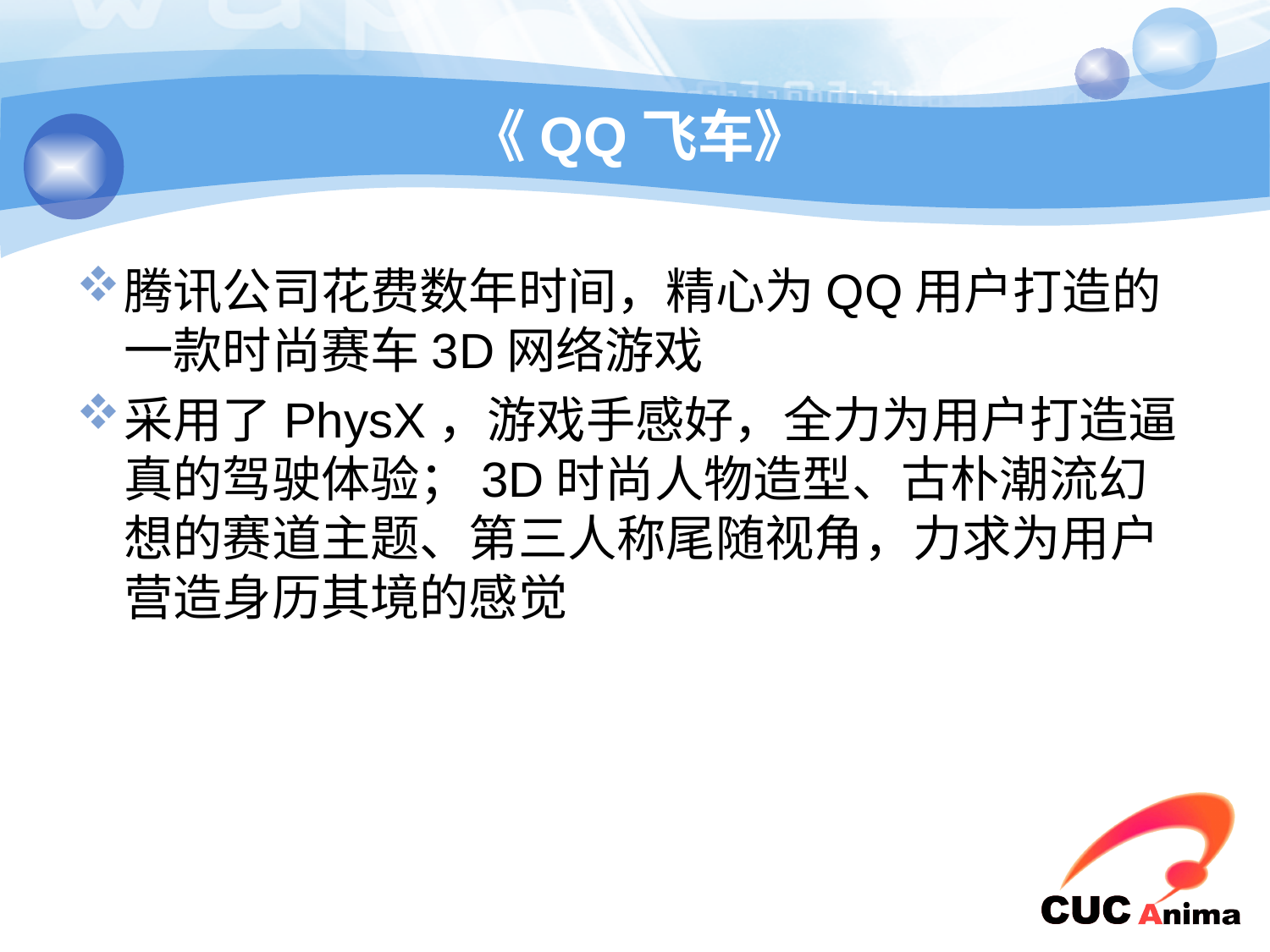

# 《QQ飞车》
腾讯公司花费数年时间，精心为QQ用户打造的一款时尚赛车3D网络游戏
采用了PhysX，游戏手感好，全力为用户打造逼真的驾驶体验；3D时尚人物造型、古朴潮流幻想的赛道主题、第三人称尾随视角，力求为用户营造身历其境的感觉